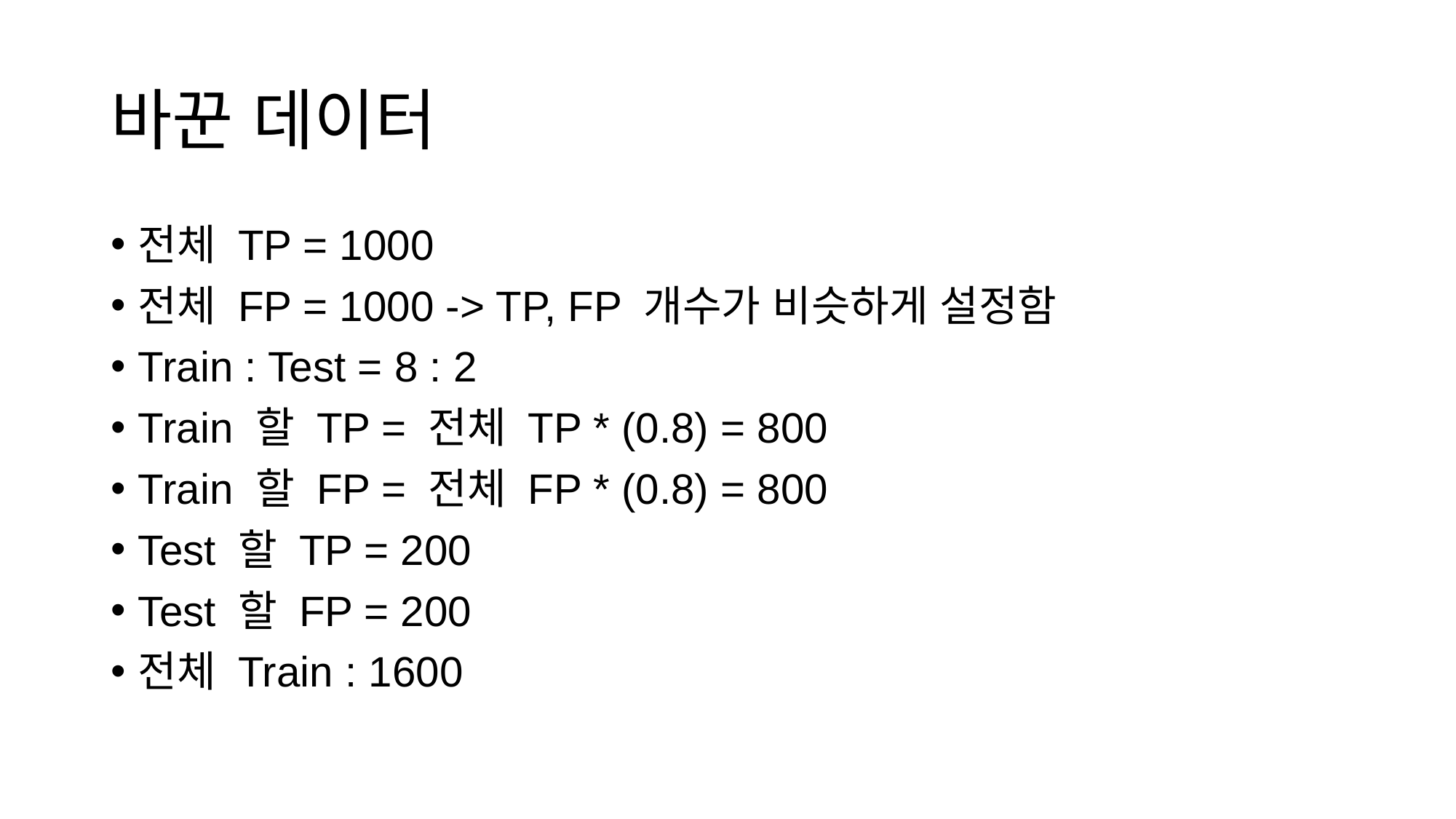

# 바꾼 데이터
전체 TP = 1000
전체 FP = 1000 -> TP, FP 개수가 비슷하게 설정함
Train : Test = 8 : 2
Train 할 TP = 전체 TP * (0.8) = 800
Train 할 FP = 전체 FP * (0.8) = 800
Test 할 TP = 200
Test 할 FP = 200
전체 Train : 1600